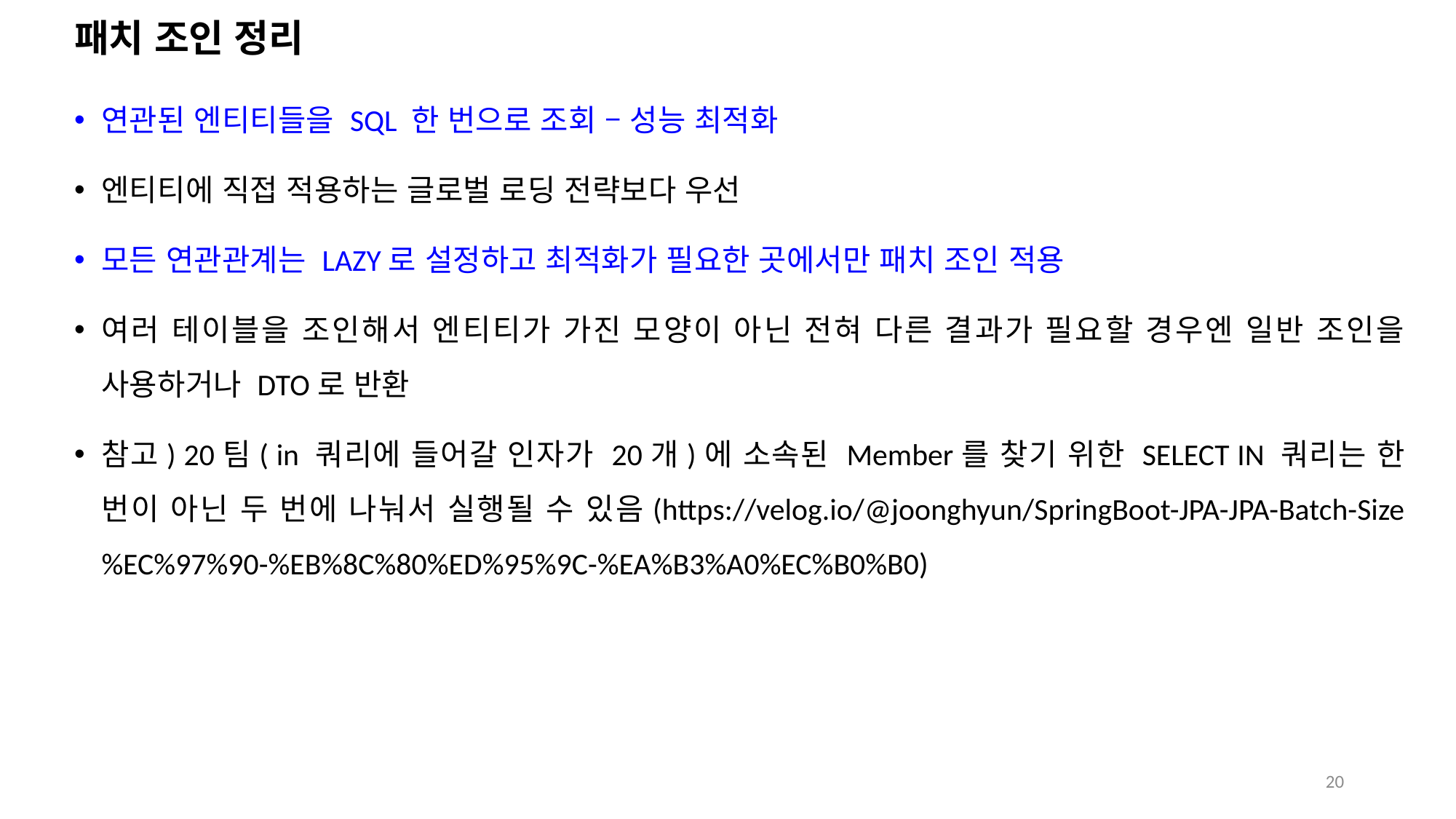

# 패치 조인 정리
연관된 엔티티들을 SQL 한 번으로 조회 – 성능 최적화
엔티티에 직접 적용하는 글로벌 로딩 전략보다 우선
모든 연관관계는 LAZY로 설정하고 최적화가 필요한 곳에서만 패치 조인 적용
여러 테이블을 조인해서 엔티티가 가진 모양이 아닌 전혀 다른 결과가 필요할 경우엔 일반 조인을 사용하거나 DTO로 반환
참고) 20팀( in 쿼리에 들어갈 인자가 20개)에 소속된 Member를 찾기 위한 SELECT IN 쿼리는 한 번이 아닌 두 번에 나눠서 실행될 수 있음(https://velog.io/@joonghyun/SpringBoot-JPA-JPA-Batch-Size%EC%97%90-%EB%8C%80%ED%95%9C-%EA%B3%A0%EC%B0%B0)
20